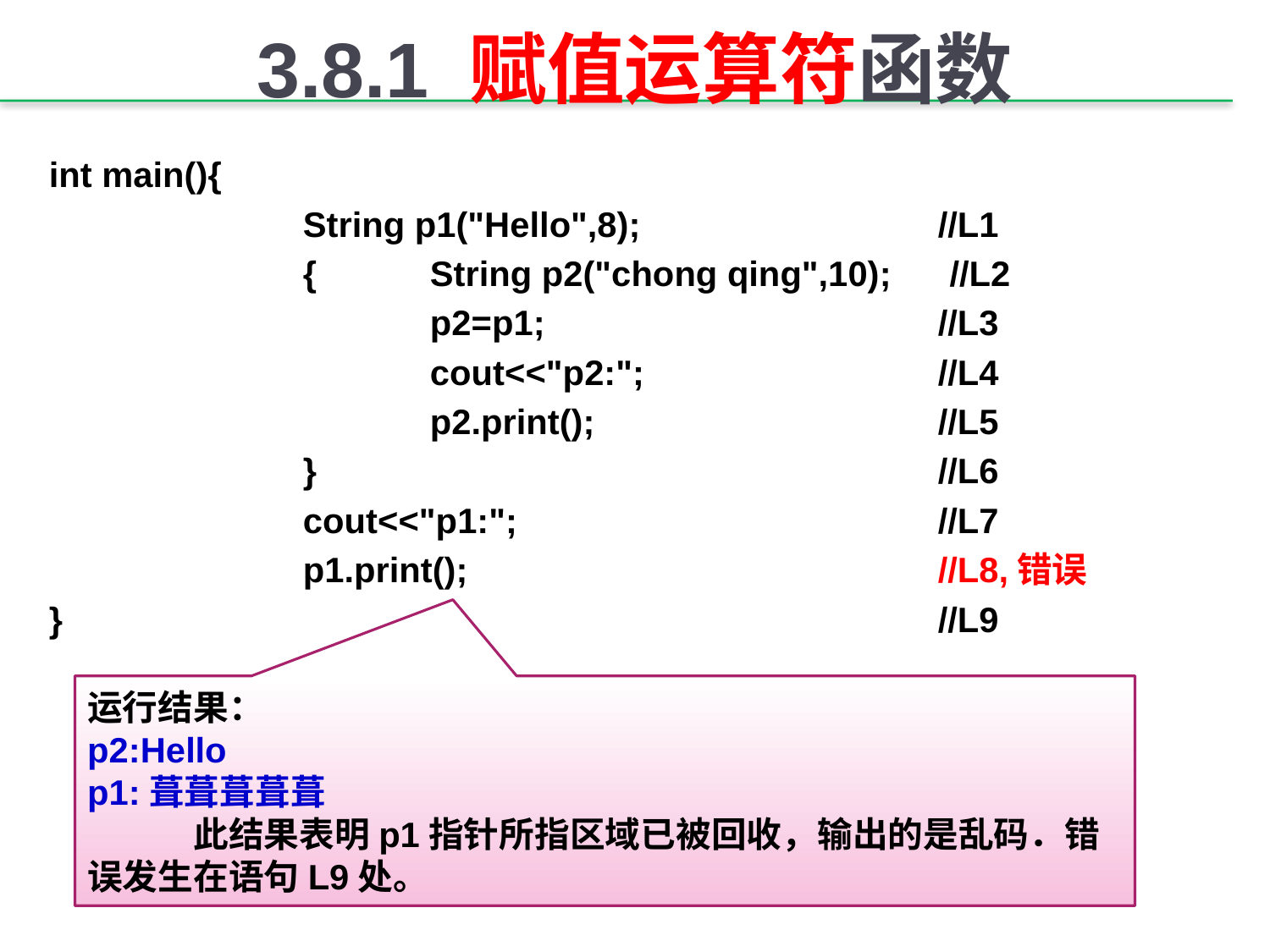

# 3.8.1 赋值运算符函数
int main(){
		String p1("Hello",8);			//L1
		{	String p2("chong qing",10);      //L2
			p2=p1;				//L3
			cout<<"p2:";			//L4
			p2.print();			//L5
		}					//L6
		cout<<"p1:";				//L7
		p1.print();				//L8,错误
}							//L9

运行结果：
p2:Hello
p1:葺葺葺葺葺
　　　此结果表明p1指针所指区域已被回收，输出的是乱码．错误发生在语句L9处。